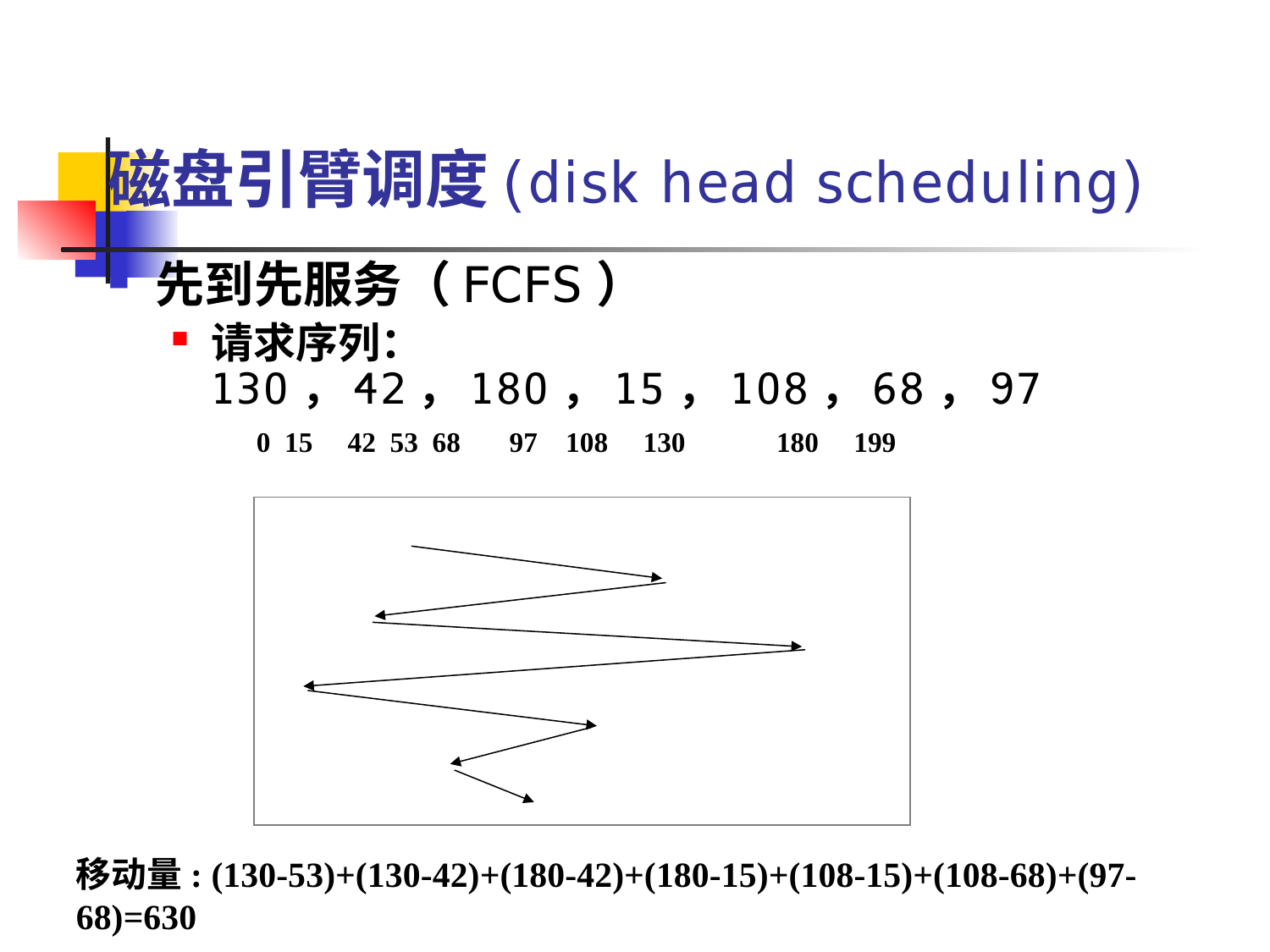

# 磁盘引臂调度(disk head scheduling)
先到先服务（FCFS）
请求序列：130，42，180，15，108，68，97
0  15     42  53  68       97    108     130             180     199

移动量: (130-53)+(130-42)+(180-42)+(180-15)+(108-15)+(108-68)+(97-68)=630